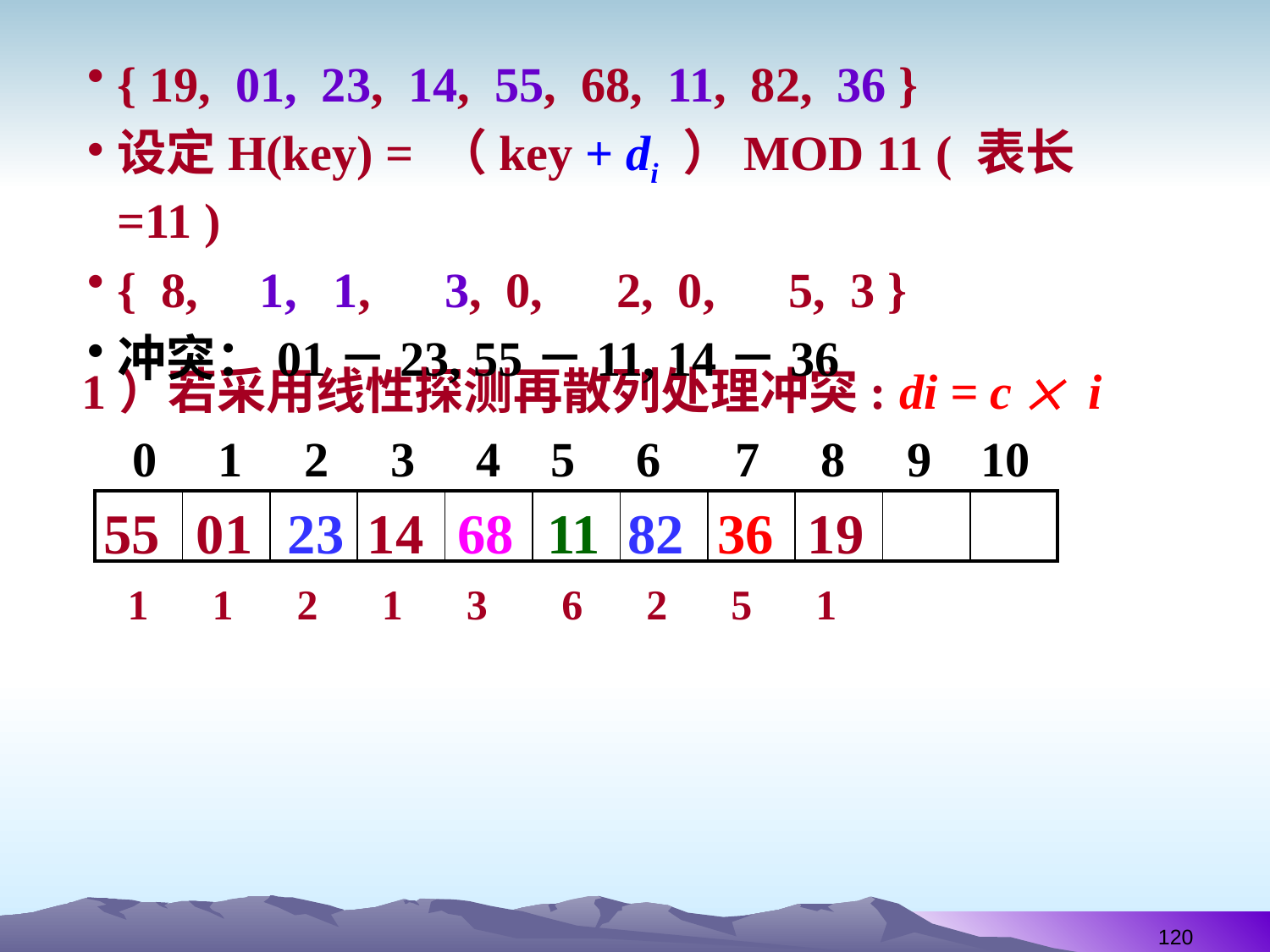

{ 19,  01,  23,  14,  55,  68,  11,  82,  36 }
设定H(key) = （key + di ）MOD 11 ( 表长=11 )
{  8,     1,   1,      3,  0,      2,  0,      5,  3 }
冲突：01－23, 55－11, 14－36
1）若采用线性探测再散列处理冲突: di = c ×  i
  0     1     2     3     4    5     6      7     8     9    10
|  |  |  |  |  |  |  |  |  |  |  |
| --- | --- | --- | --- | --- | --- | --- | --- | --- | --- | --- |
55
01
23
14
68
11
82
36
19
1      1      2      1      3       6      2      5      1
120